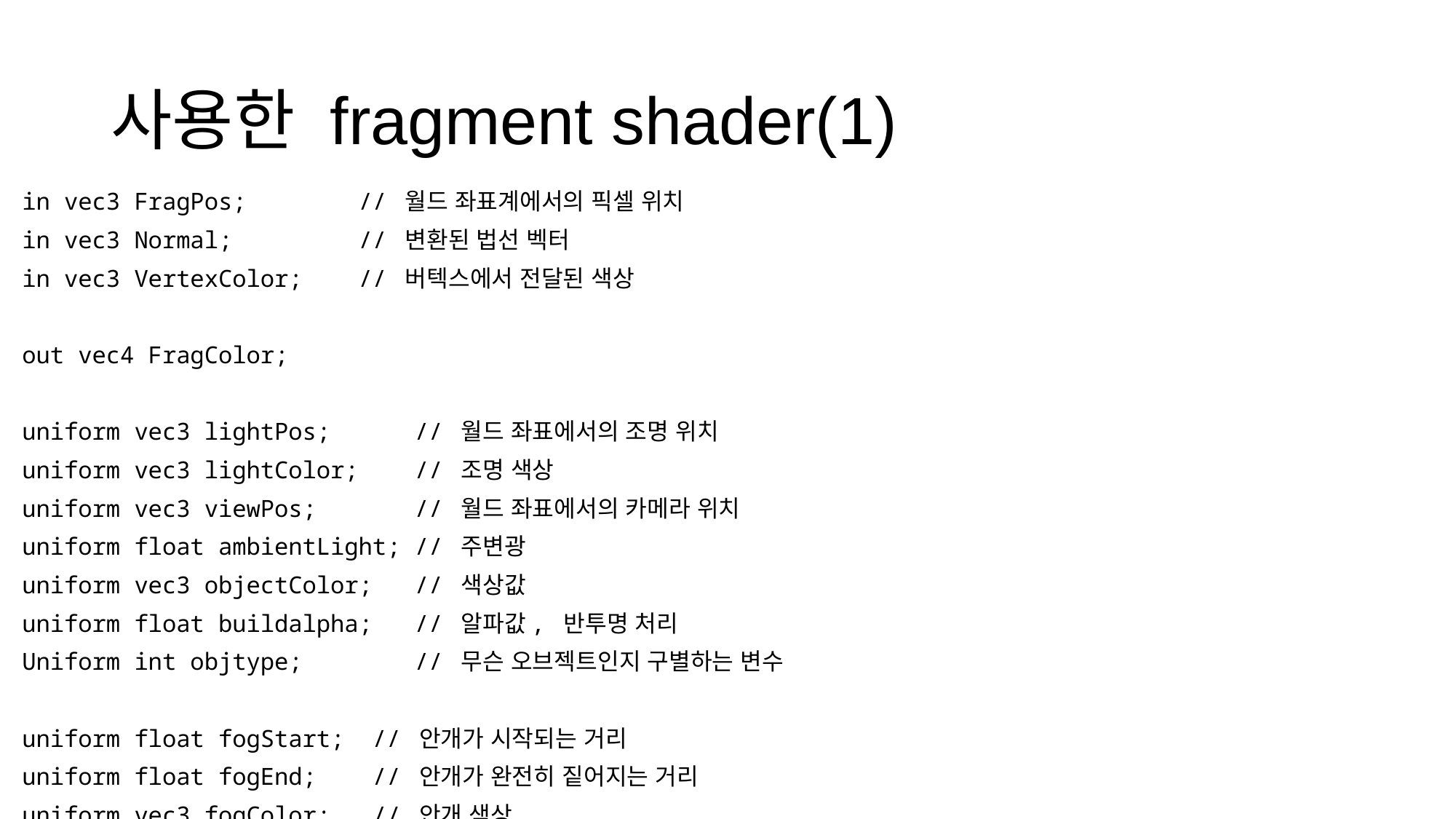

# 사용한 fragment shader(1)
in vec3 FragPos;        // 월드 좌표계에서의 픽셀 위치
in vec3 Normal;         // 변환된 법선 벡터
in vec3 VertexColor;    // 버텍스에서 전달된 색상

out vec4 FragColor;

uniform vec3 lightPos;      // 월드 좌표에서의 조명 위치
uniform vec3 lightColor;    // 조명 색상
uniform vec3 viewPos;       // 월드 좌표에서의 카메라 위치
uniform float ambientLight; // 주변광
uniform vec3 objectColor;   // 색상값
uniform float buildalpha;   // 알파값, 반투명 처리
Uniform int objtype;        // 무슨 오브젝트인지 구별하는 변수

uniform float fogStart;  // 안개가 시작되는 거리
uniform float fogEnd;    // 안개가 완전히 짙어지는 거리
uniform vec3 fogColor;   // 안개 색상